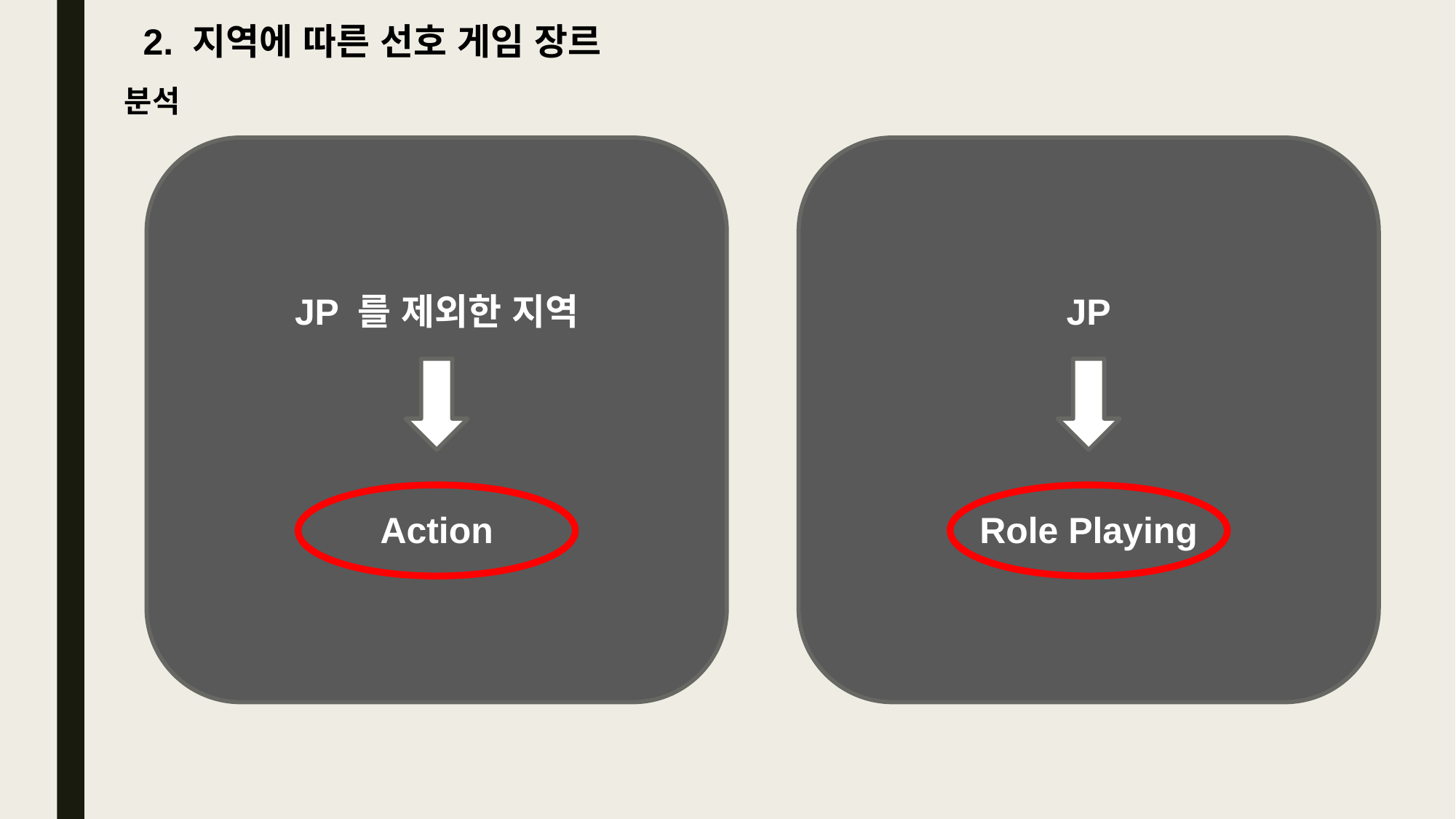

2. 지역에 따른 선호 게임 장르
분석
JP 를 제외한 지역

Action
JP

Role Playing